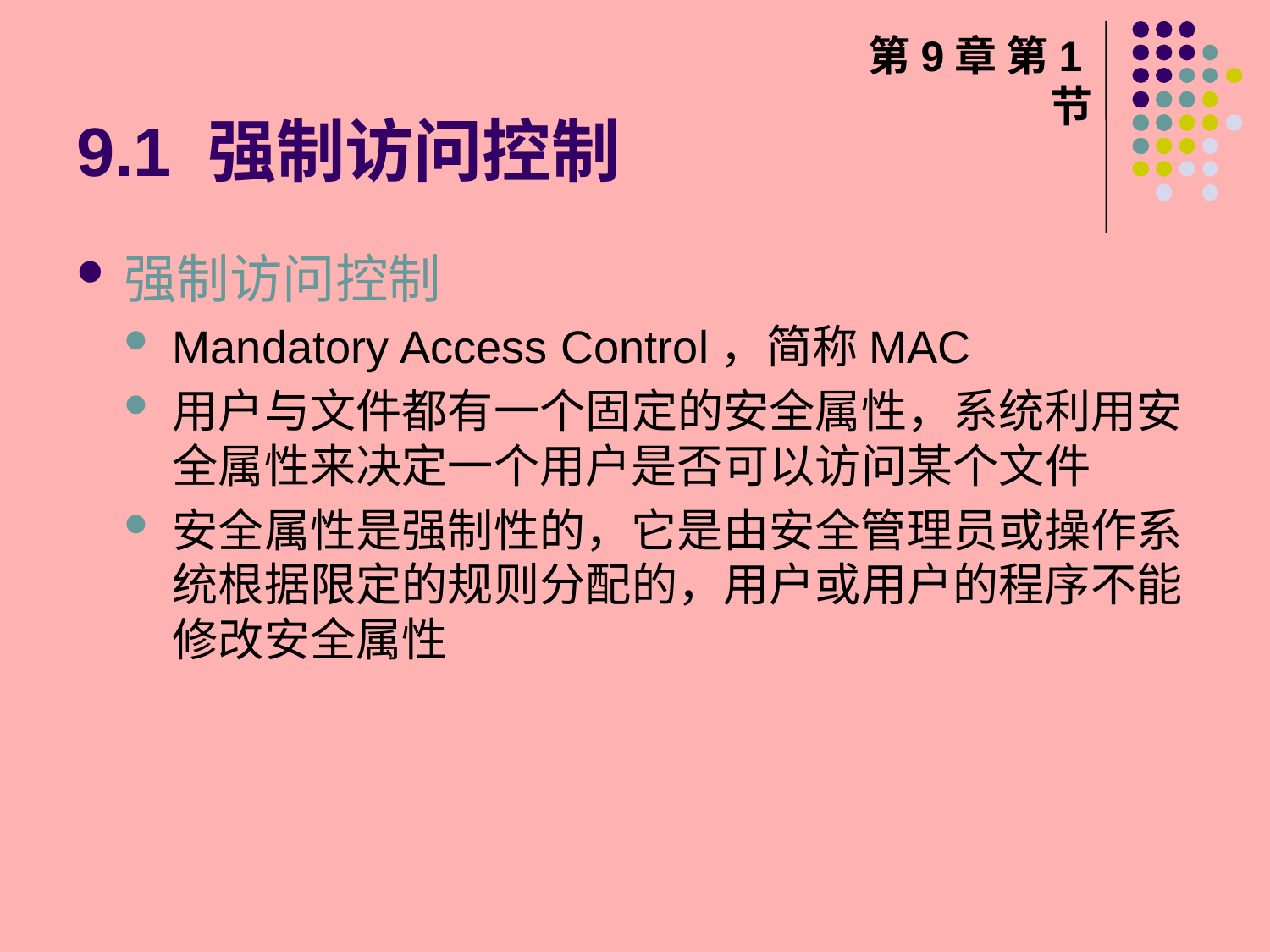

# 9.1 强制访问控制
第9章 第1节
强制访问控制
Mandatory Access Control，简称MAC
用户与文件都有一个固定的安全属性，系统利用安全属性来决定一个用户是否可以访问某个文件
安全属性是强制性的，它是由安全管理员或操作系统根据限定的规则分配的，用户或用户的程序不能修改安全属性